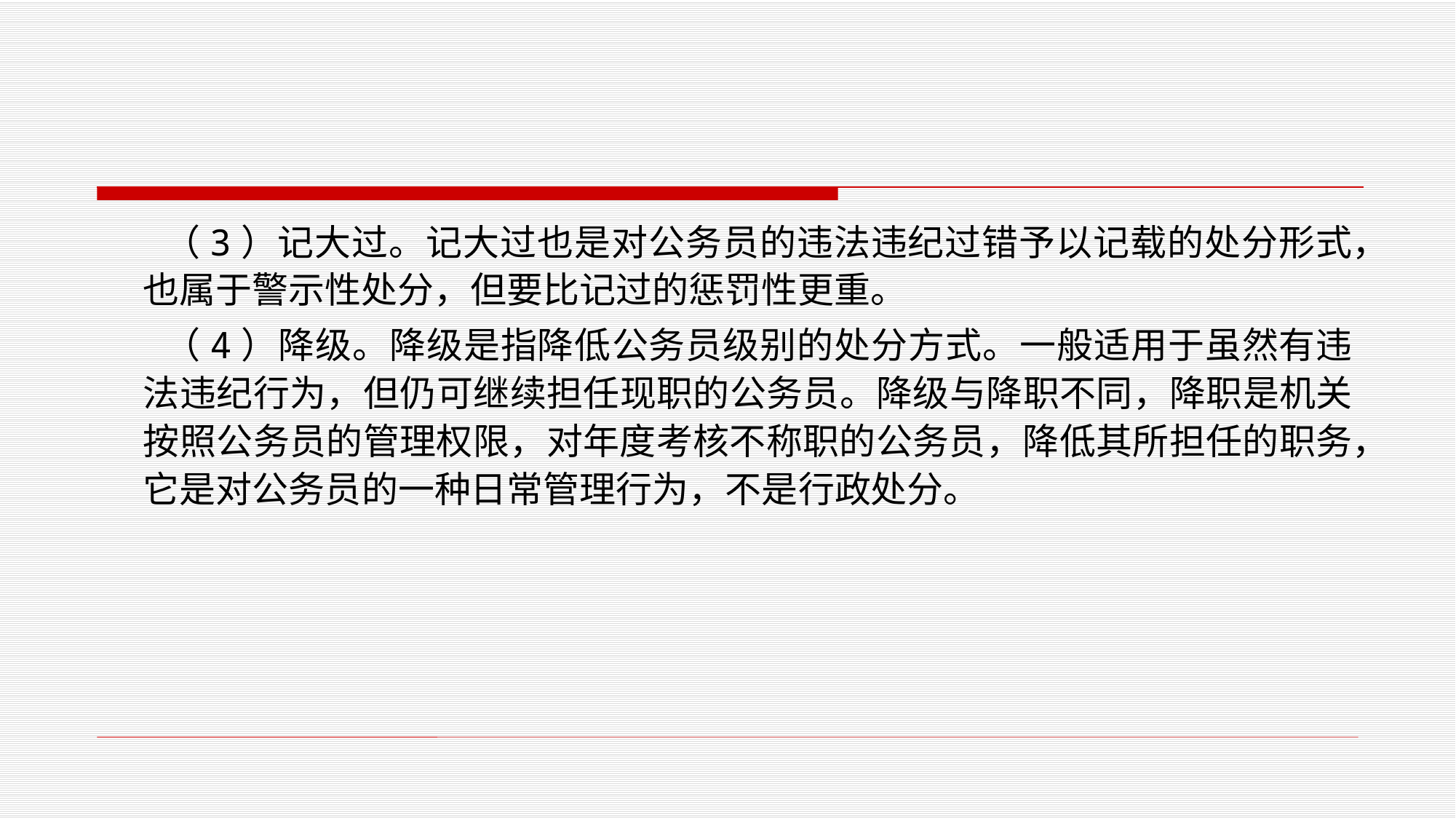

#
      （3）记大过。记大过也是对公务员的违法违纪过错予以记载的处分形式，也属于警示性处分，但要比记过的惩罚性更重。
      （4）降级。降级是指降低公务员级别的处分方式。一般适用于虽然有违法违纪行为，但仍可继续担任现职的公务员。降级与降职不同，降职是机关按照公务员的管理权限，对年度考核不称职的公务员，降低其所担任的职务，它是对公务员的一种日常管理行为，不是行政处分。